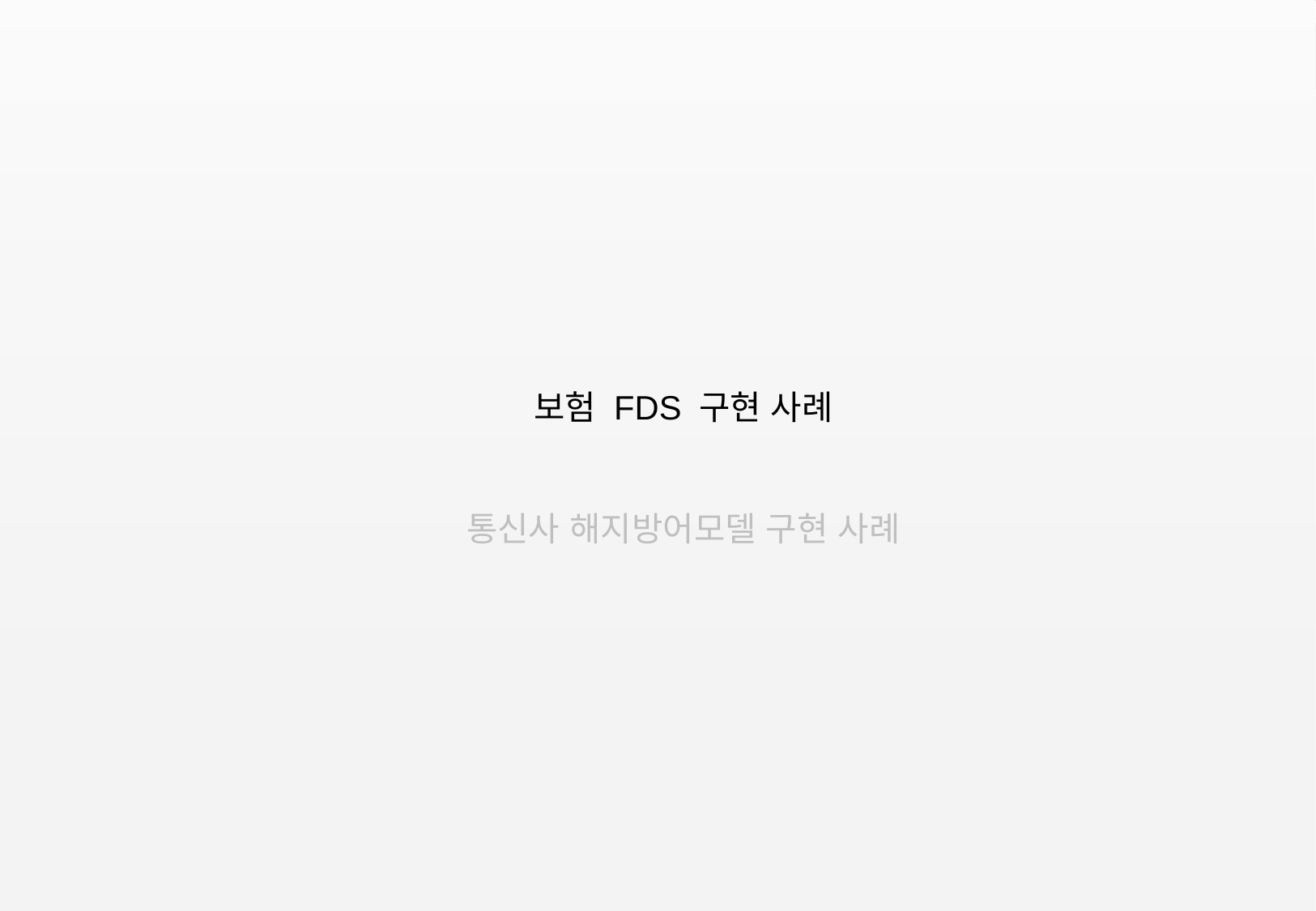

보험 FDS 구현 사례

통신사 해지방어모델 구현 사례